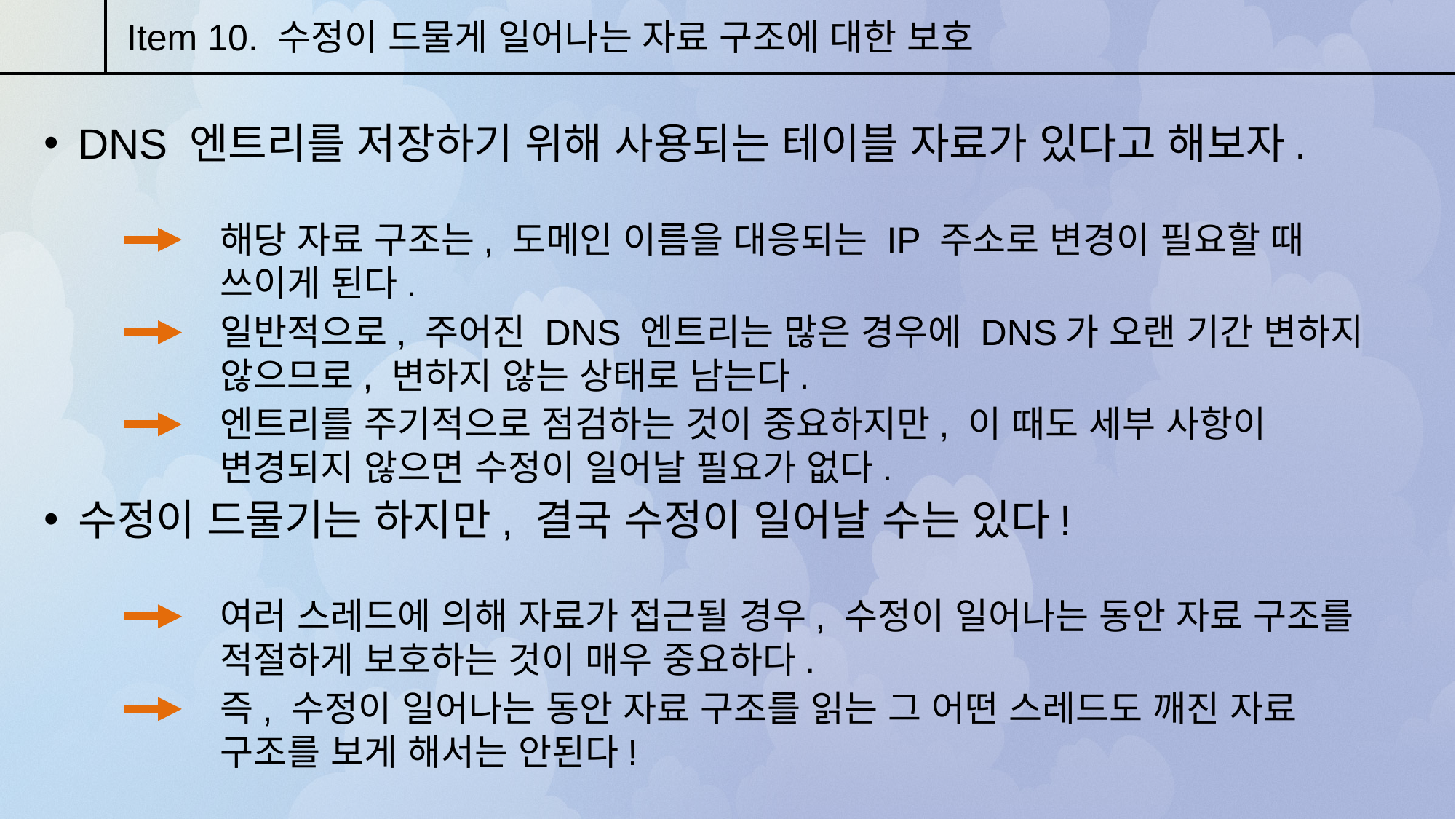

Item 10. 수정이 드물게 일어나는 자료 구조에 대한 보호
DNS 엔트리를 저장하기 위해 사용되는 테이블 자료가 있다고 해보자.
해당 자료 구조는, 도메인 이름을 대응되는 IP 주소로 변경이 필요할 때 쓰이게 된다.
일반적으로, 주어진 DNS 엔트리는 많은 경우에 DNS가 오랜 기간 변하지 않으므로, 변하지 않는 상태로 남는다.
엔트리를 주기적으로 점검하는 것이 중요하지만, 이 때도 세부 사항이 변경되지 않으면 수정이 일어날 필요가 없다.
수정이 드물기는 하지만, 결국 수정이 일어날 수는 있다!
여러 스레드에 의해 자료가 접근될 경우, 수정이 일어나는 동안 자료 구조를 적절하게 보호하는 것이 매우 중요하다.
즉, 수정이 일어나는 동안 자료 구조를 읽는 그 어떤 스레드도 깨진 자료 구조를 보게 해서는 안된다!